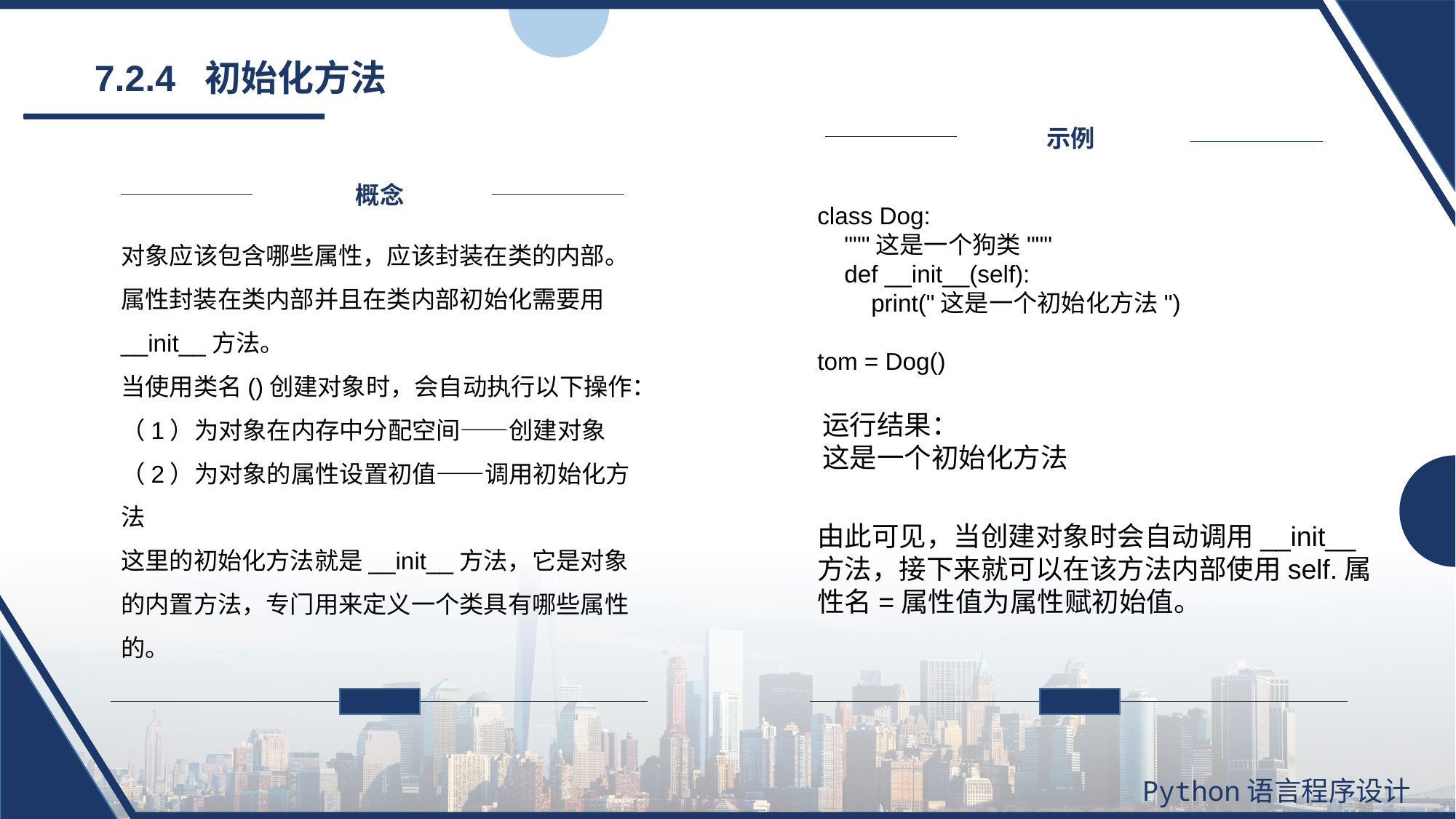

# 7.2.4  初始化方法
示例
概念
class Dog:
    """这是一个狗类"""
    def __init__(self):
        print("这是一个初始化方法")

tom = Dog()
对象应该包含哪些属性，应该封装在类的内部。
属性封装在类内部并且在类内部初始化需要用__init__方法。
当使用类名()创建对象时，会自动执行以下操作：
（1）为对象在内存中分配空间——创建对象
（2）为对象的属性设置初值——调用初始化方法
这里的初始化方法就是__init__方法，它是对象的内置方法，专门用来定义一个类具有哪些属性的。
运行结果：
这是一个初始化方法
由此可见，当创建对象时会自动调用__init__方法，接下来就可以在该方法内部使用self.属性名=属性值为属性赋初始值。